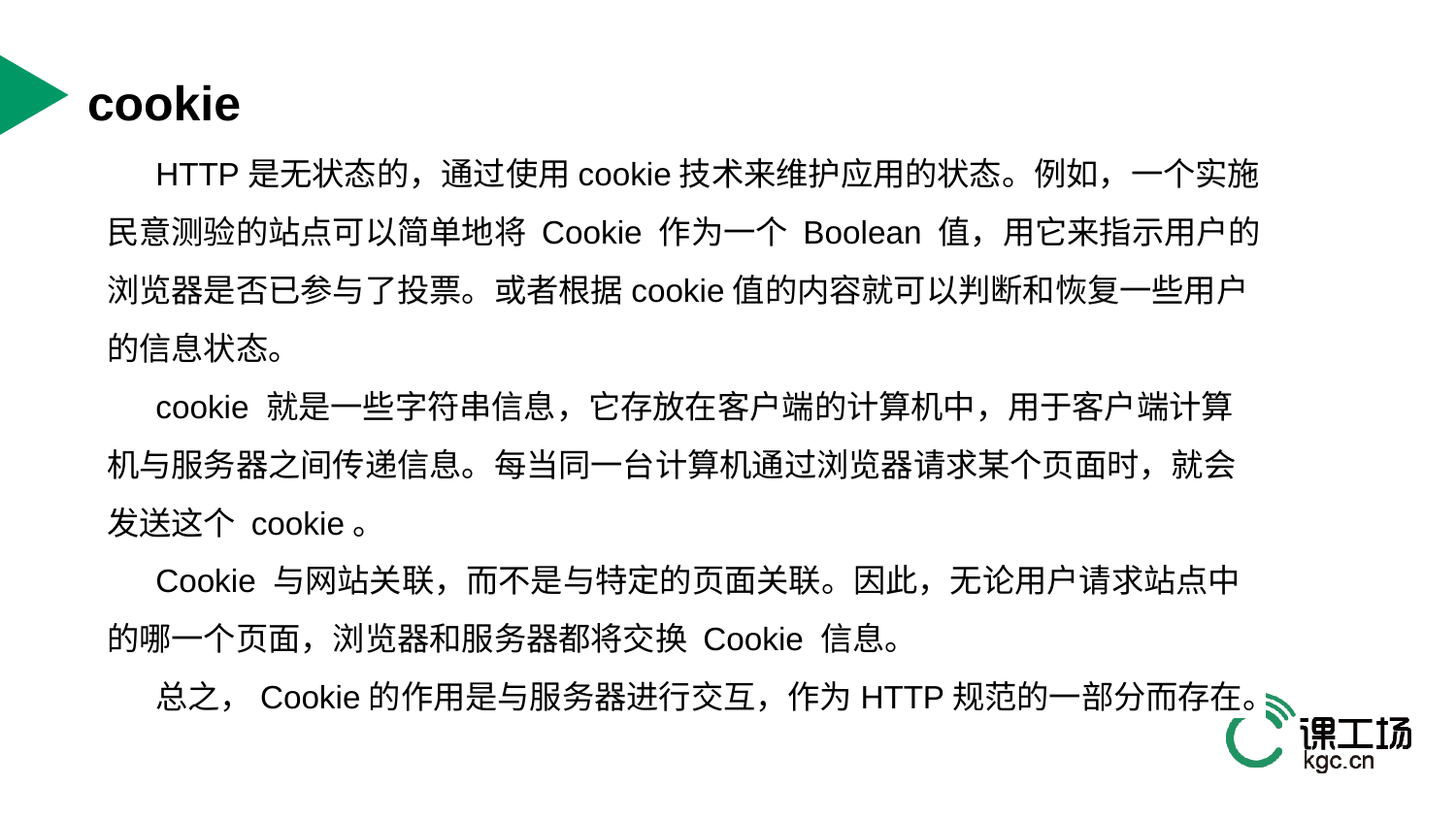

# cookie
HTTP是无状态的，通过使用cookie技术来维护应用的状态。例如，一个实施民意测验的站点可以简单地将 Cookie 作为一个 Boolean 值，用它来指示用户的浏览器是否已参与了投票。或者根据cookie值的内容就可以判断和恢复一些用户的信息状态。
cookie 就是一些字符串信息，它存放在客户端的计算机中，用于客户端计算机与服务器之间传递信息。每当同一台计算机通过浏览器请求某个页面时，就会发送这个 cookie。
Cookie 与网站关联，而不是与特定的页面关联。因此，无论用户请求站点中的哪一个页面，浏览器和服务器都将交换 Cookie 信息。
总之，Cookie的作用是与服务器进行交互，作为HTTP规范的一部分而存在。